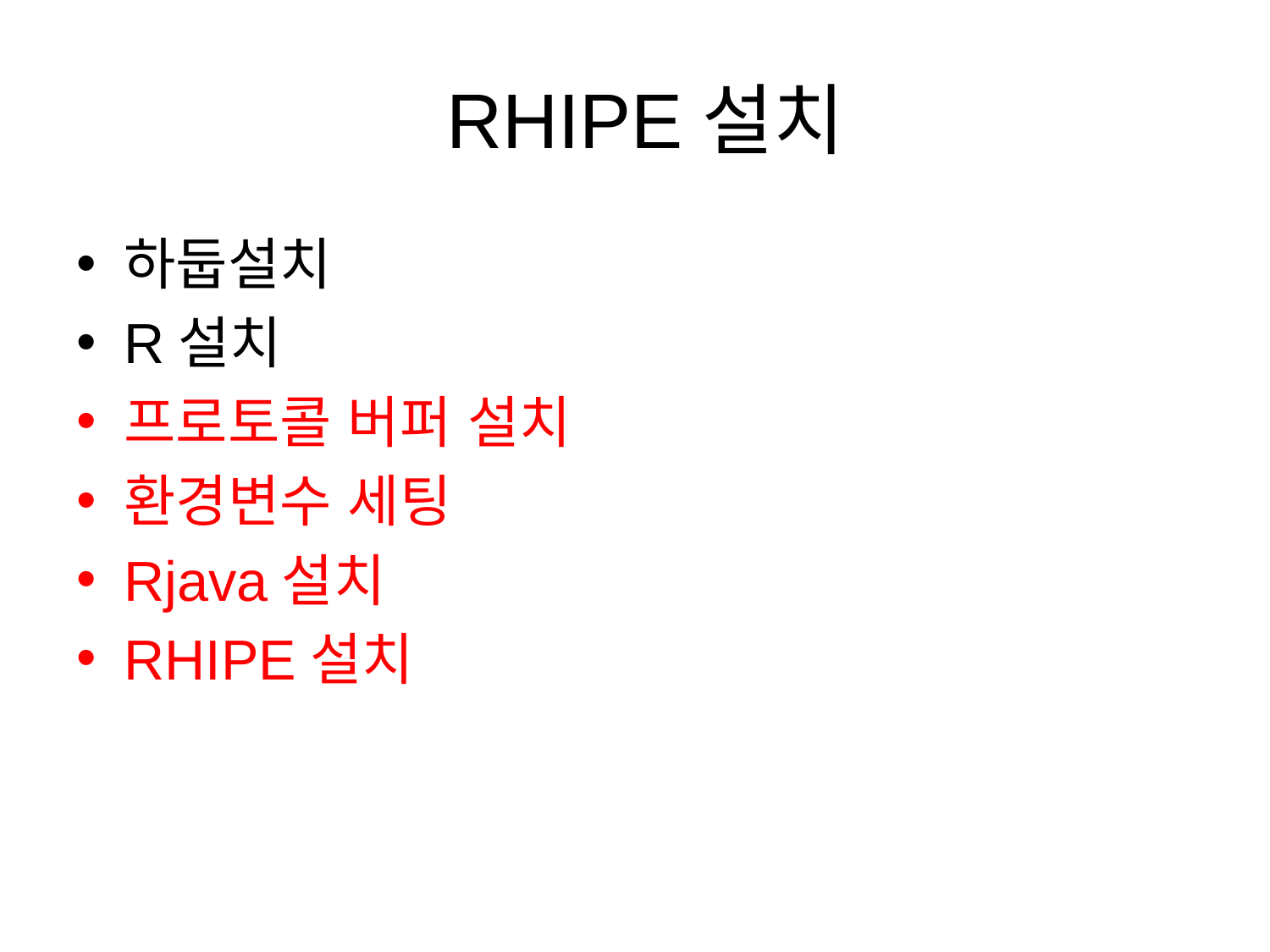

# RHIPE설치
하둡설치
R설치
프로토콜 버퍼 설치
환경변수 세팅
Rjava설치
RHIPE설치